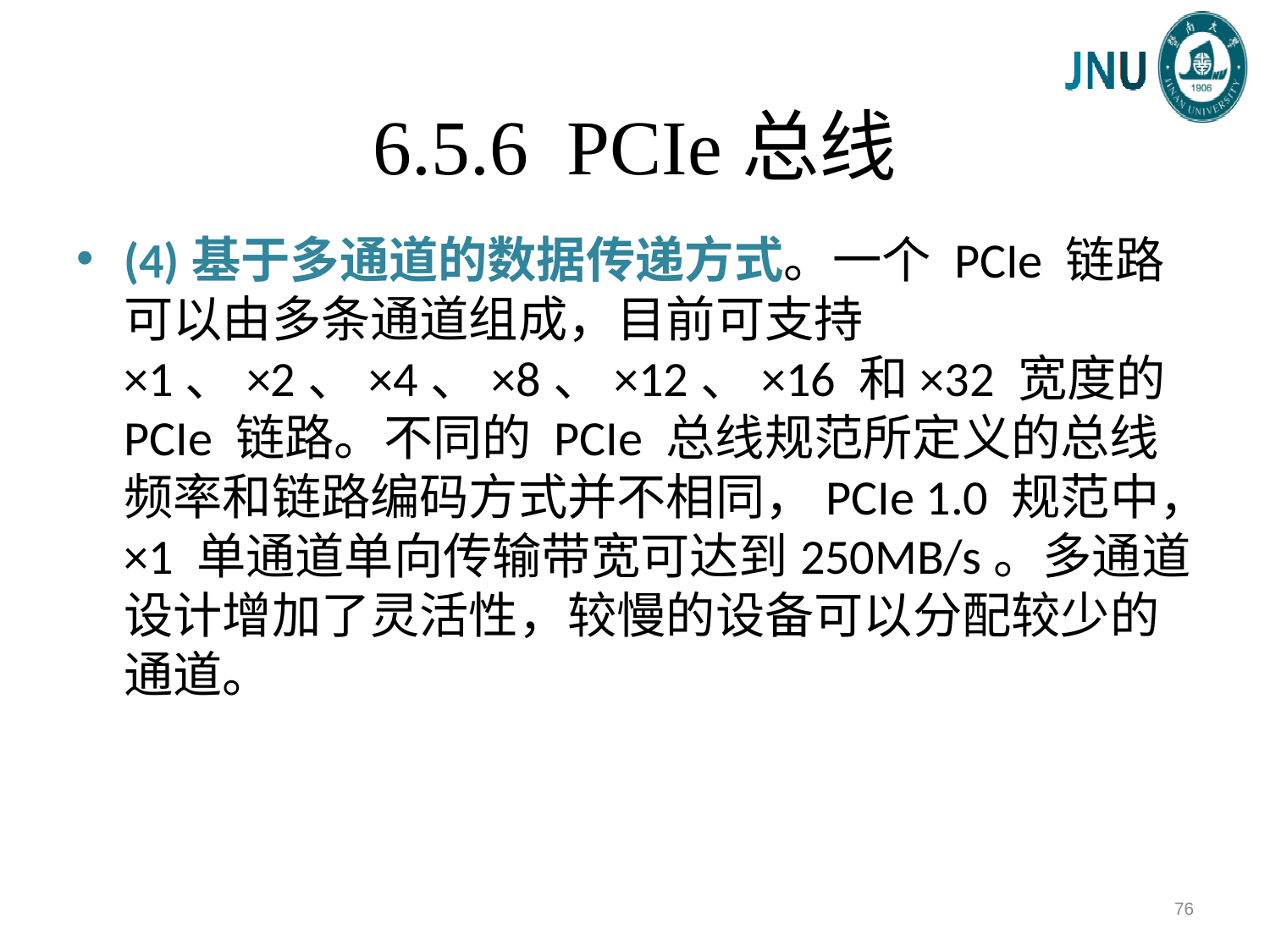

# 6.5.6  PCIe总线
(4)基于多通道的数据传递方式。一个 PCIe 链路可以由多条通道组成，目前可支持×1、×2、×4、×8、×12、×16 和×32 宽度的 PCIe 链路。不同的 PCIe 总线规范所定义的总线频率和链路编码方式并不相同，PCIe 1.0 规范中，×1 单通道单向传输带宽可达到250MB/s。多通道设计增加了灵活性，较慢的设备可以分配较少的通道。
76